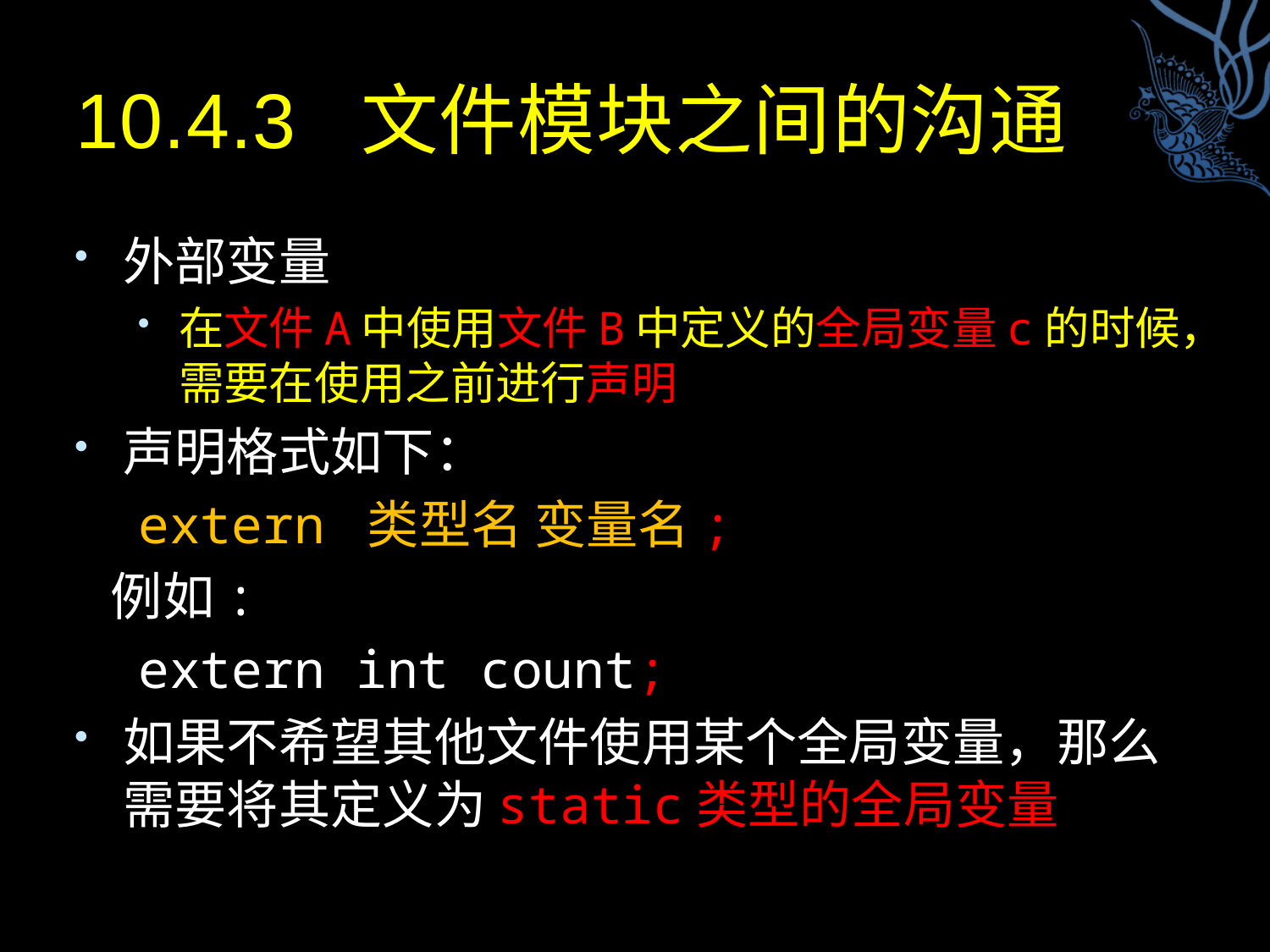

# 10.4.3  文件模块之间的沟通
外部变量
在文件A中使用文件B中定义的全局变量c的时候，需要在使用之前进行声明
声明格式如下：
  extern 类型名 变量名;
  例如:
  extern int count;
如果不希望其他文件使用某个全局变量，那么需要将其定义为static类型的全局变量